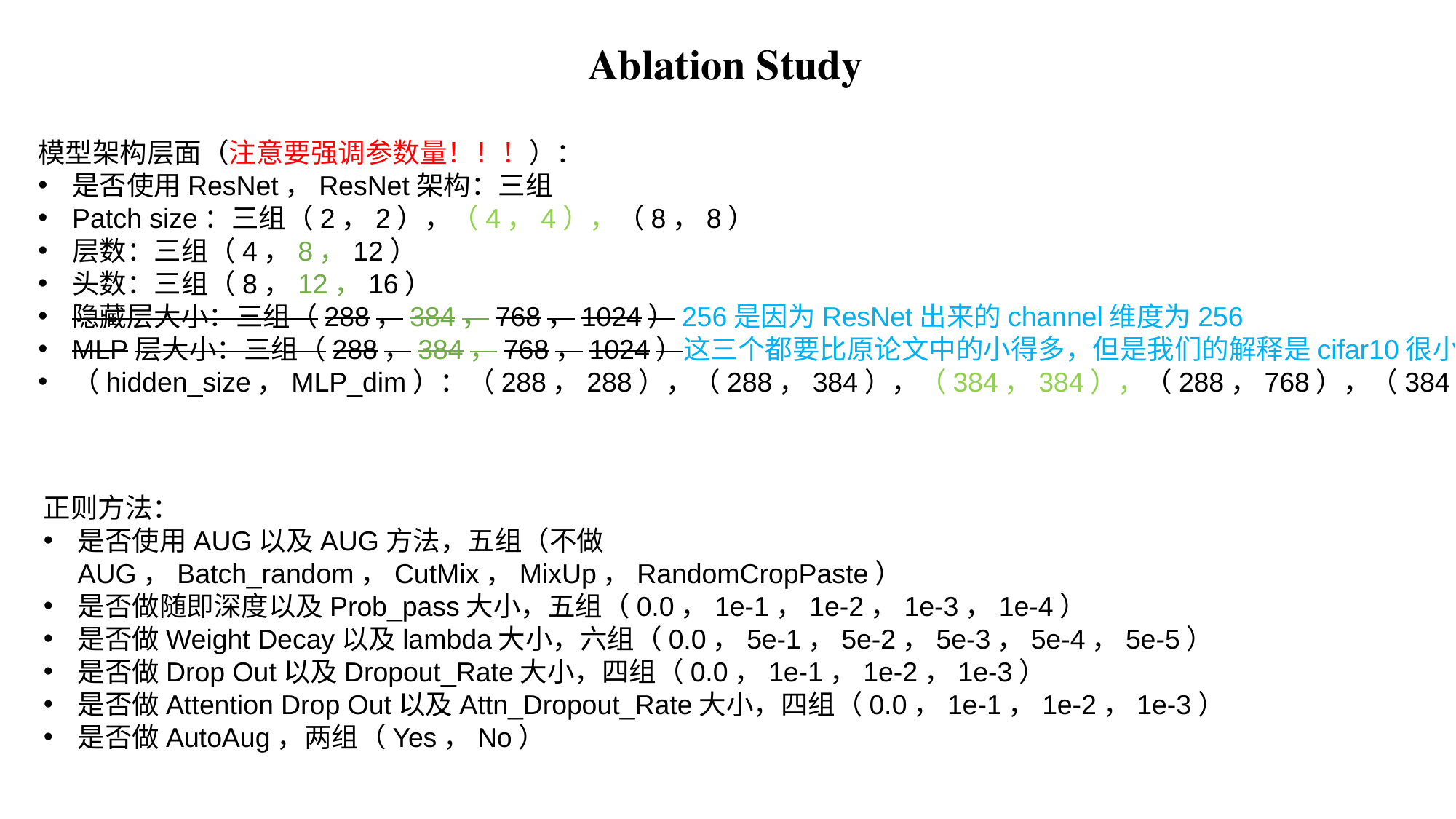

Ablation Study
模型架构层面（注意要强调参数量！！！）：
是否使用ResNet，ResNet架构：三组
Patch size：三组（2，2），（4，4），（8，8）
层数：三组（4，8，12）
头数：三组（8，12，16）
隐藏层大小：三组（288，384，768，1024）256是因为ResNet出来的channel维度为256
MLP层大小：三组（288，384，768，1024）这三个都要比原论文中的小得多，但是我们的解释是cifar10很小
（hidden_size，MLP_dim）：（288，288），（288，384），（384，384），（288，768），（384，768）

正则方法：
是否使用AUG以及AUG方法，五组（不做AUG，Batch_random，CutMix，MixUp，RandomCropPaste）
是否做随即深度以及Prob_pass大小，五组（0.0，1e-1，1e-2，1e-3，1e-4）
是否做Weight Decay以及lambda大小，六组（0.0，5e-1，5e-2，5e-3，5e-4，5e-5）
是否做Drop Out以及Dropout_Rate大小，四组（0.0，1e-1，1e-2，1e-3）
是否做Attention Drop Out以及Attn_Dropout_Rate大小，四组（0.0，1e-1，1e-2，1e-3）
是否做AutoAug，两组（Yes，No）